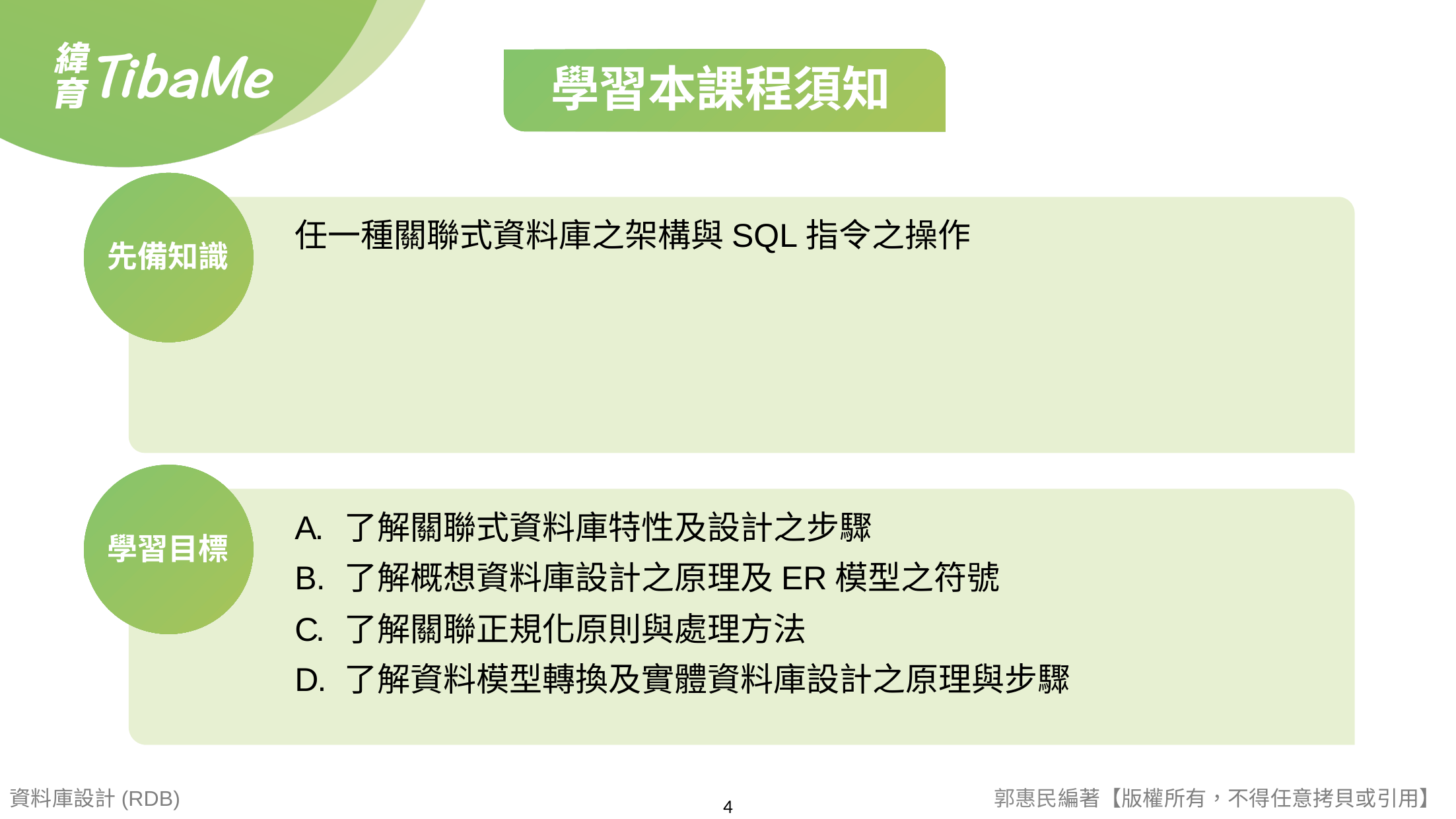

任一種關聯式資料庫之架構與SQL指令之操作
了解關聯式資料庫特性及設計之步驟
了解概想資料庫設計之原理及ER模型之符號
了解關聯正規化原則與處理方法
了解資料模型轉換及實體資料庫設計之原理與步驟

資料庫設計(RDB)
郭惠民編著【版權所有，不得任意拷貝或引用】